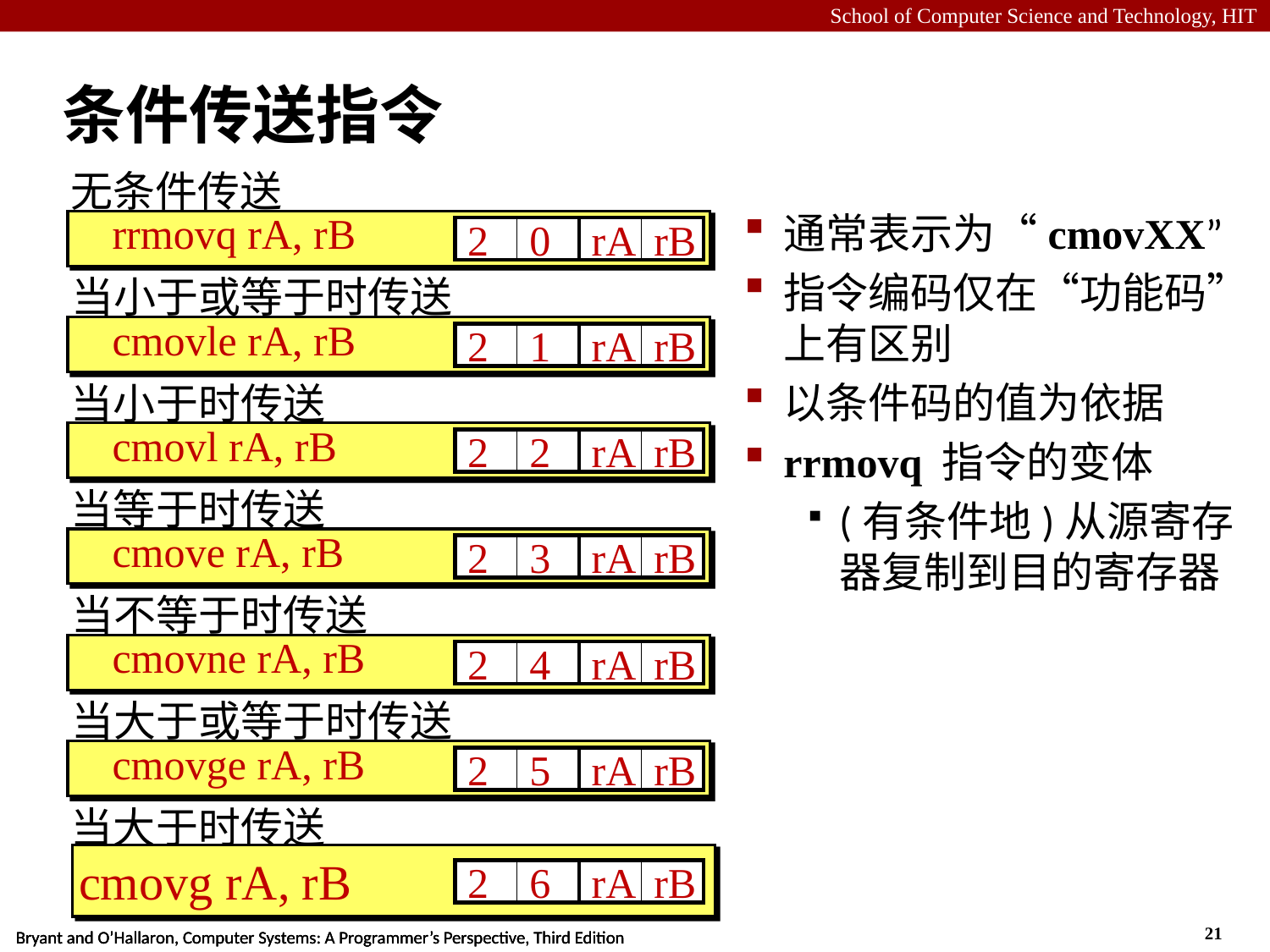

# 条件传送指令
无条件传送

rrmovq rA, rB
2

0
rA

rB
通常表示为“cmovXX”
指令编码仅在“功能码” 上有区别
以条件码的值为依据
rrmovq 指令的变体
(有条件地)从源寄存器复制到目的寄存器
当小于或等于时传送

cmovle rA, rB
2

1
rA

rB
当小于时传送

cmovl rA, rB
2

2
rA

rB
当等于时传送

cmove rA, rB
2

3
rA

rB
当不等于时传送

cmovne rA, rB
2

4
rA

rB
当大于或等于时传送

cmovge rA, rB
2

5
rA

rB
当大于时传送
cmovg rA, rB
2

6
rA

rB